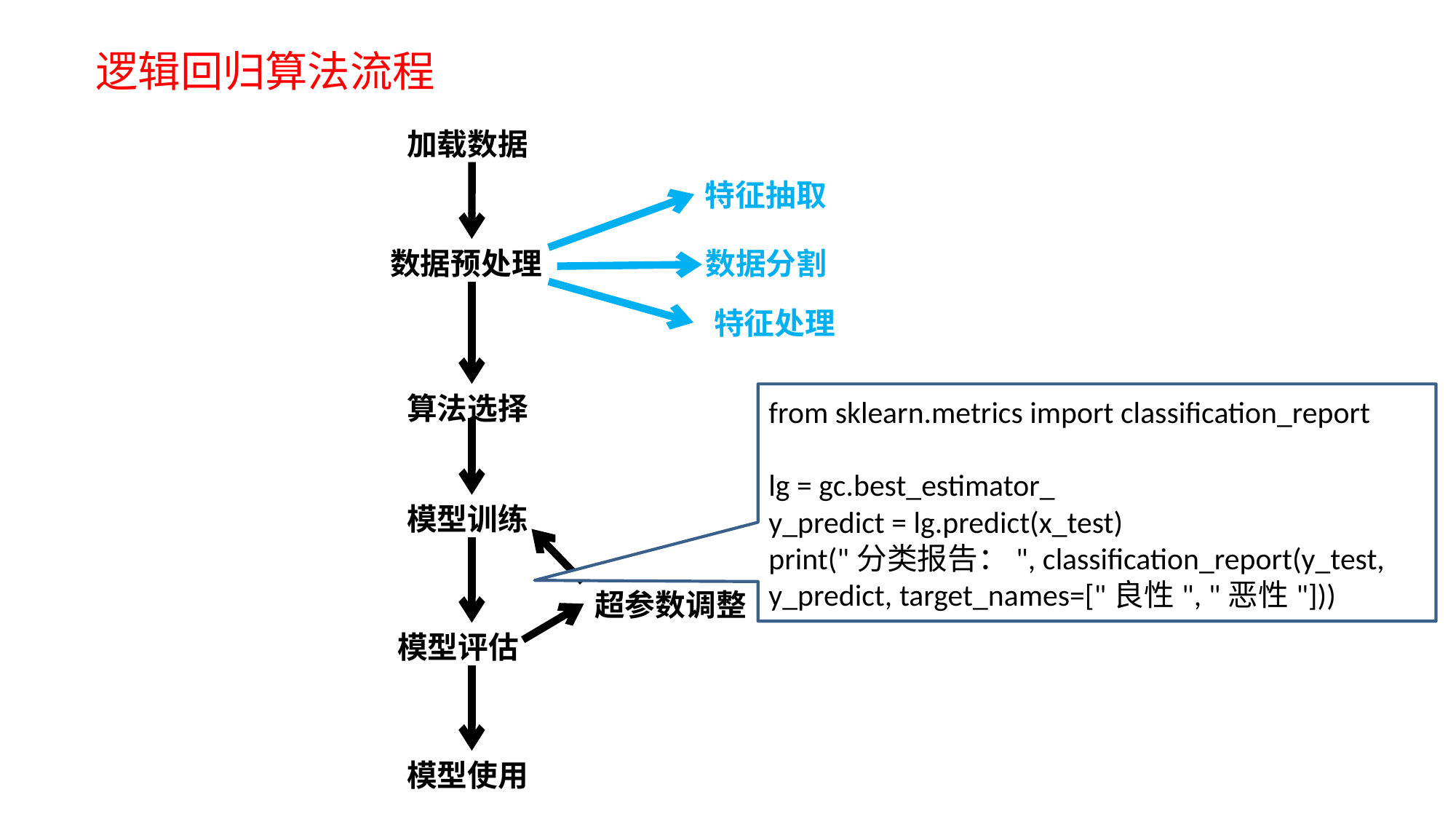

逻辑回归算法流程
加载数据
特征抽取
数据预处理
数据分割
特征处理
算法选择
from sklearn.metrics import classification_report

lg = gc.best_estimator_
y_predict = lg.predict(x_test)
print("分类报告：", classification_report(y_test, y_predict, target_names=["良性", "恶性"]))
模型训练
超参数调整
模型评估
模型使用